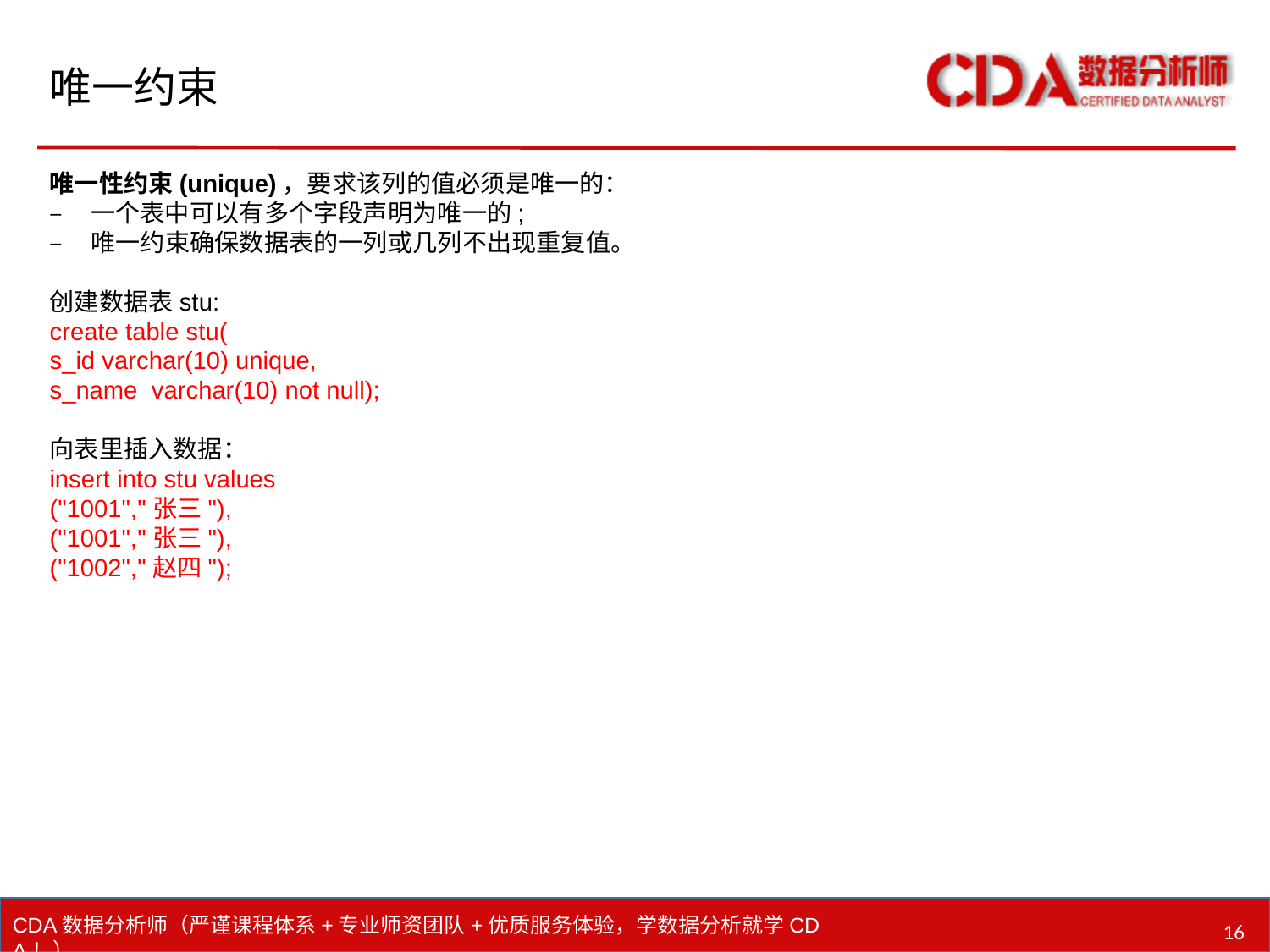

# 唯一约束
唯一性约束(unique)，要求该列的值必须是唯一的：
–    一个表中可以有多个字段声明为唯一的;
–    唯一约束确保数据表的一列或几列不出现重复值。

创建数据表stu:
create table stu(
s_id varchar(10) unique,
s_name  varchar(10) not null);

向表里插入数据：
insert into stu values
("1001","张三"),
("1001","张三"),
("1002","赵四");

16